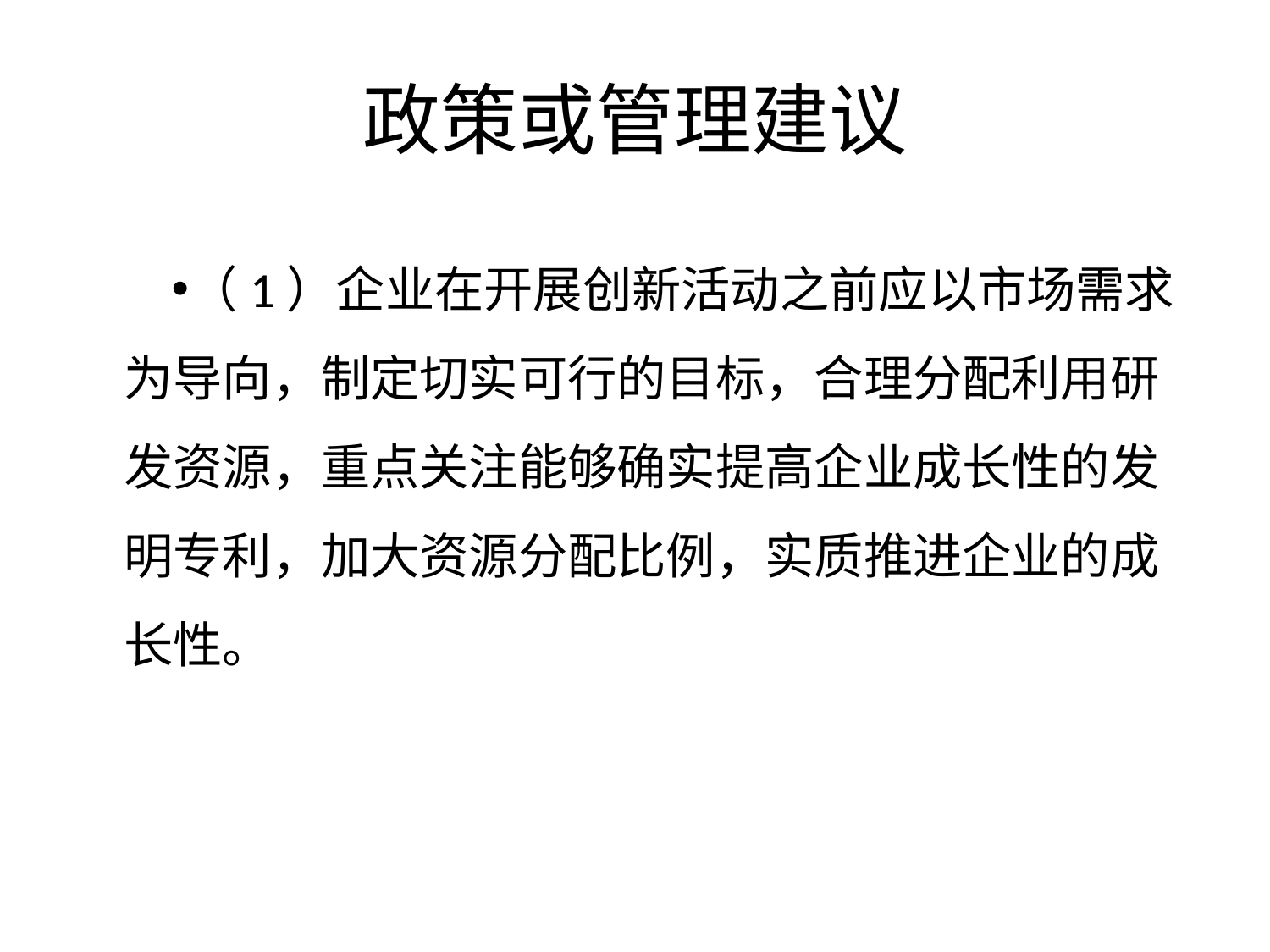

# 政策或管理建议
（1）企业在开展创新活动之前应以市场需求为导向，制定切实可行的目标，合理分配利用研发资源，重点关注能够确实提高企业成长性的发明专利，加大资源分配比例，实质推进企业的成长性。